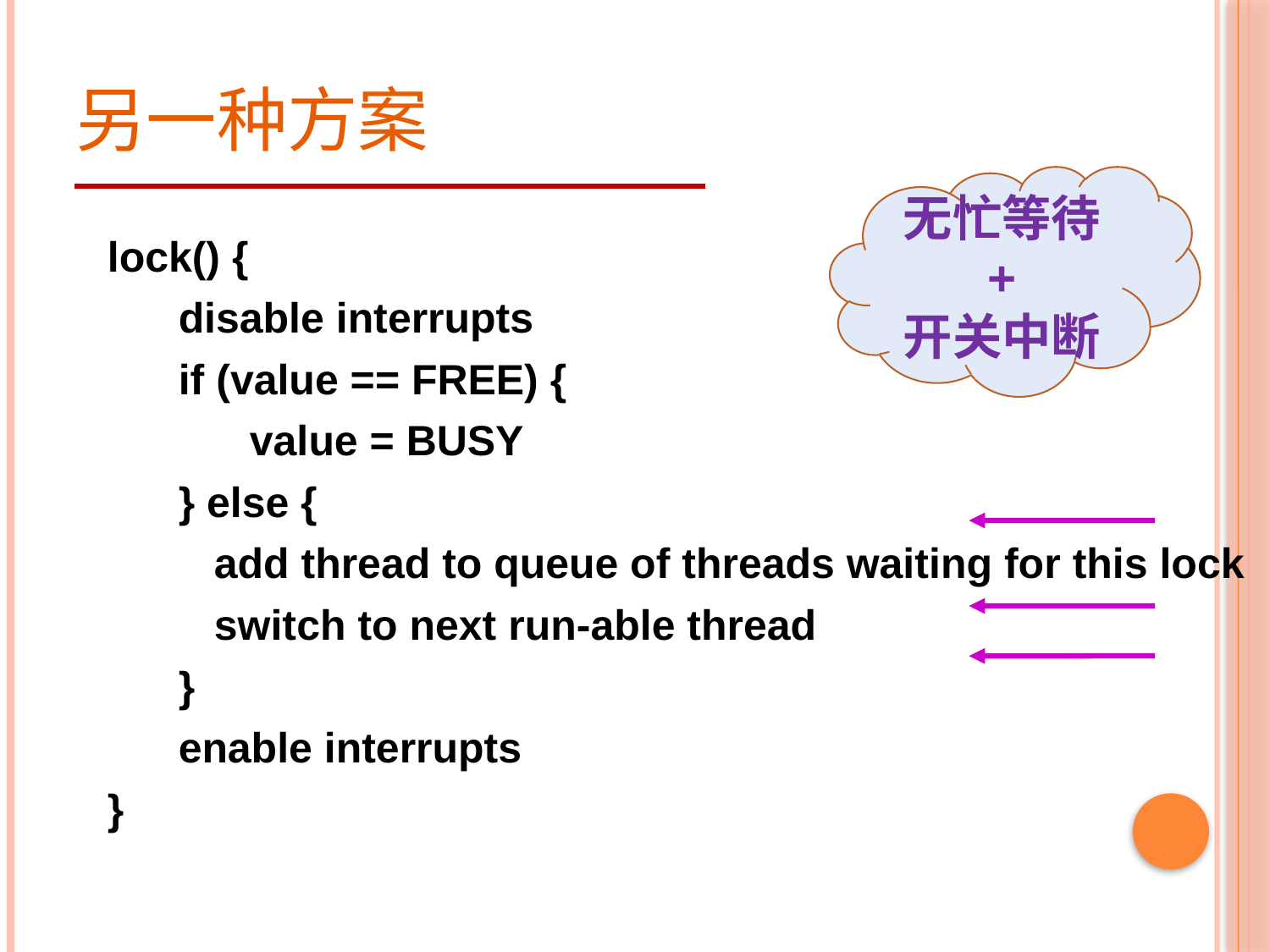

# 另一种方案
无忙等待 +
开关中断
lock() {
      disable interrupts
      if (value == FREE) {
            value = BUSY
      } else {
         add thread to queue of threads waiting for this lock
         switch to next run-able thread
      }
      enable interrupts
}